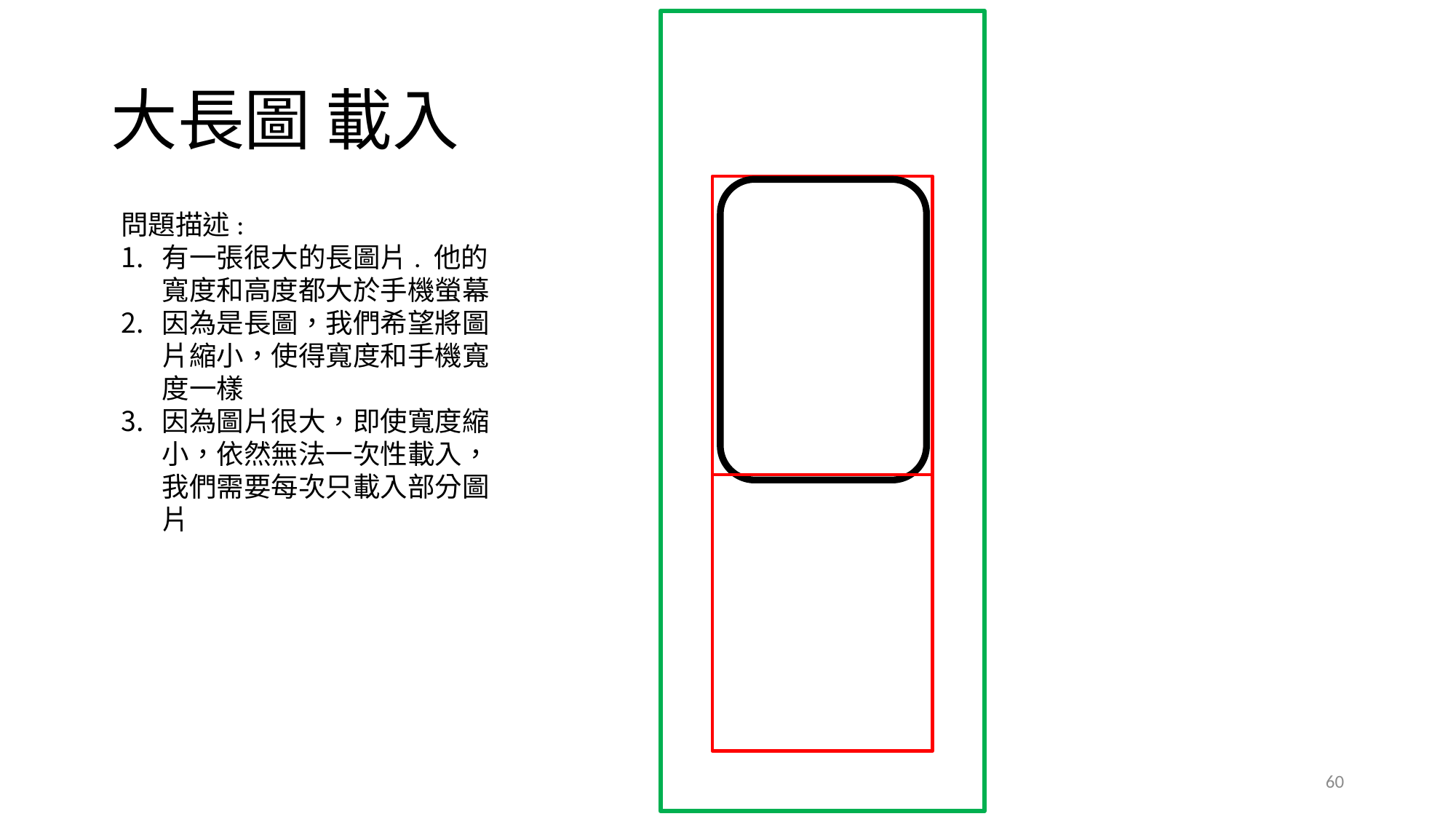

# 大長圖 載入

問題描述:
有一張很大的長圖片. 他的寬度和高度都大於手機螢幕
因為是長圖，我們希望將圖片縮小，使得寬度和手機寬度一樣
因為圖片很大，即使寬度縮小，依然無法一次性載入，我們需要每次只載入部分圖片
60